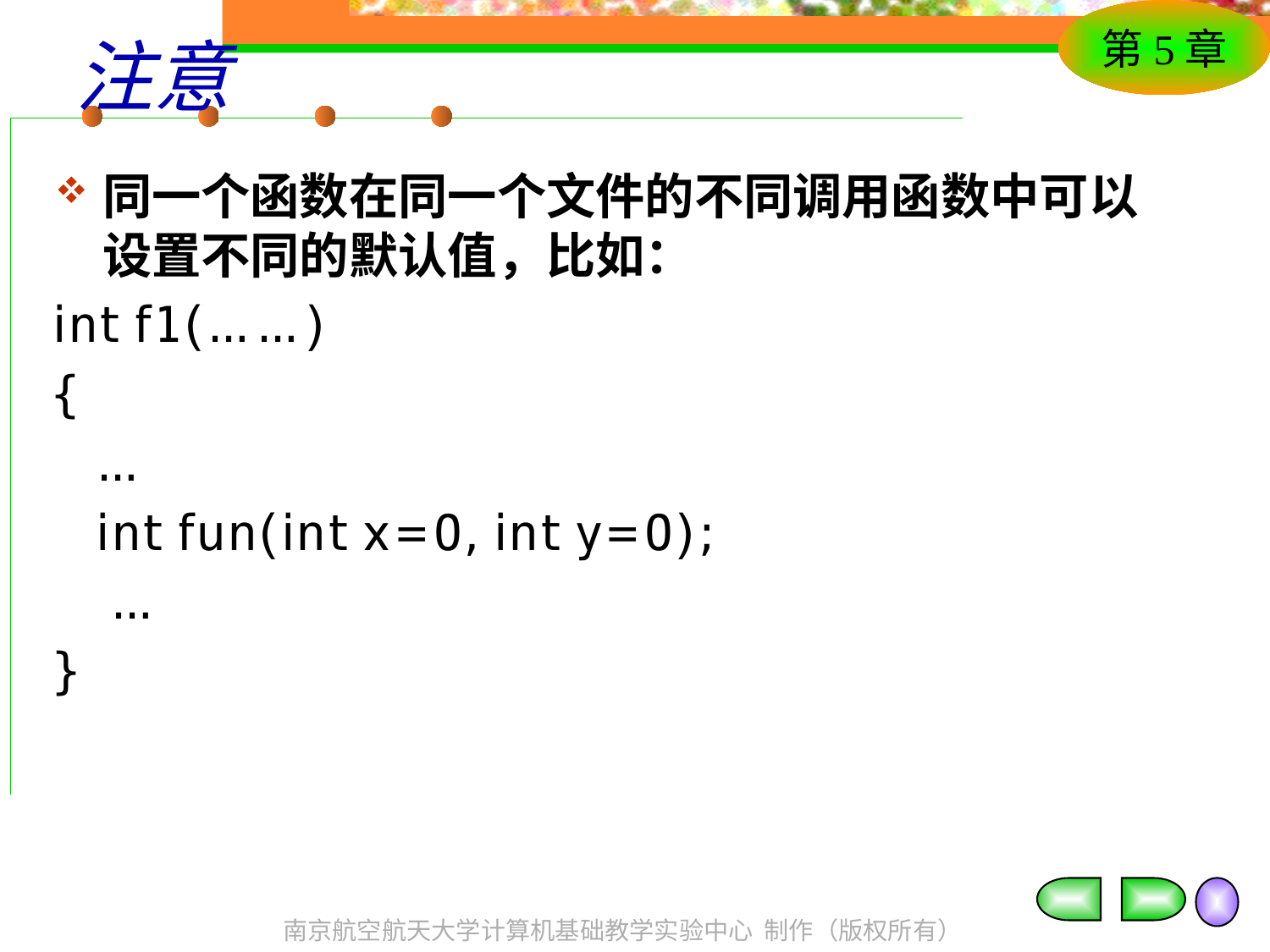

# 注意
同一个函数在同一个文件的不同调用函数中可以设置不同的默认值，比如：
int f1(……)
{
   …
   int fun(int x=0, int y=0);
    …
}